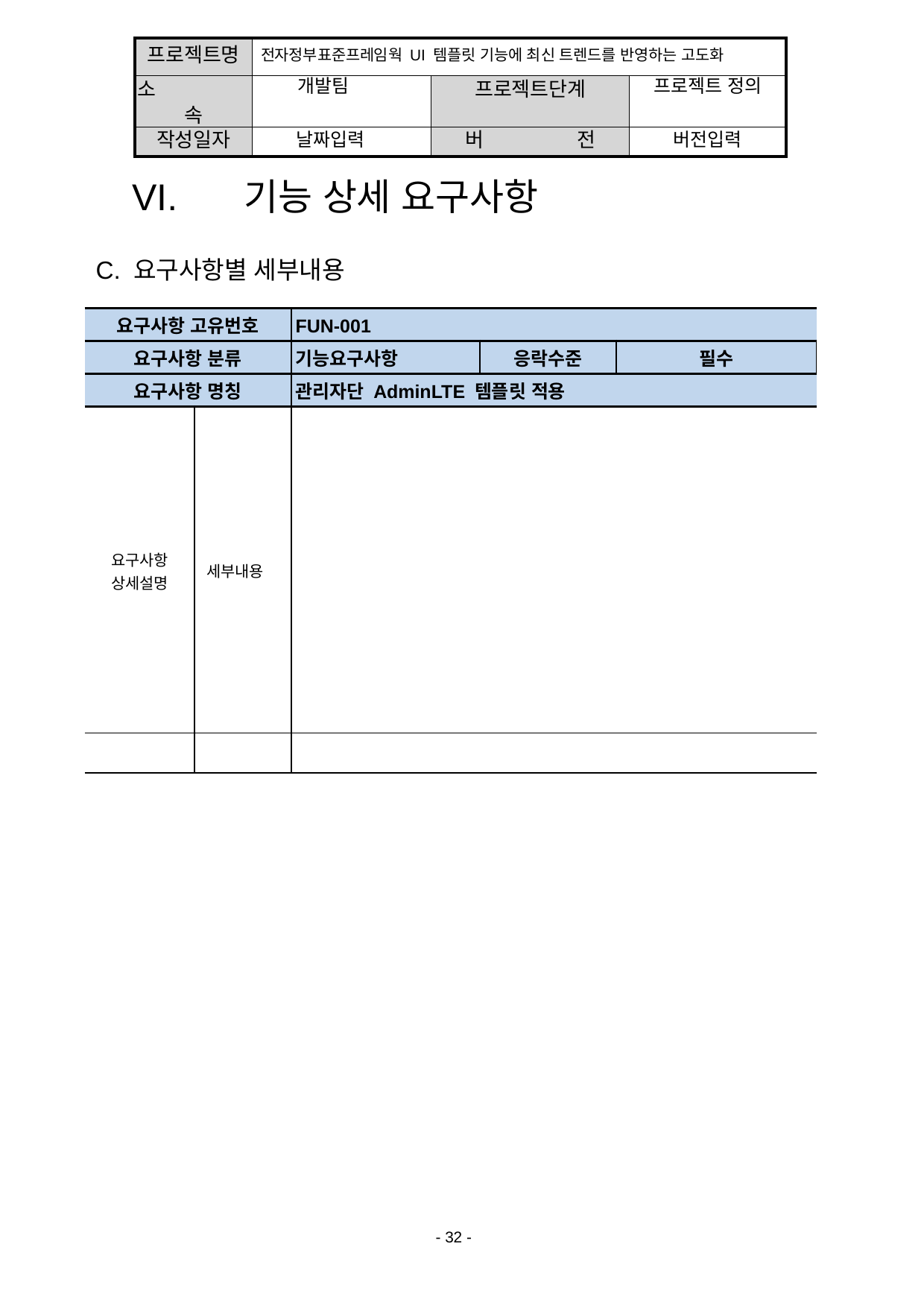

| 프로젝트명 | 전자정부표준프레임웍 UI 템플릿 기능에 최신 트렌드를 반영하는 고도화 |  |  |
| --- | --- | --- | --- |
| 소 속 | 개발팀 | 프로젝트단계 | 프로젝트 정의 |
| 작성일자 | 날짜입력 | 버 전 | 버전입력 |
# VI.	기능 상세 요구사항
C. 요구사항별 세부내용
| 요구사항 고유번호 |  | FUN-001 |  |  |
| --- | --- | --- | --- | --- |
| 요구사항 분류 |  | 기능요구사항 | 응락수준 | 필수 |
| 요구사항 명칭 |  | 관리자단 AdminLTE 템플릿 적용 |  |  |
| 요구사항 상세설명 | 세부내용 |  |  |  |
|  |  |  |  |  |
- 32 -